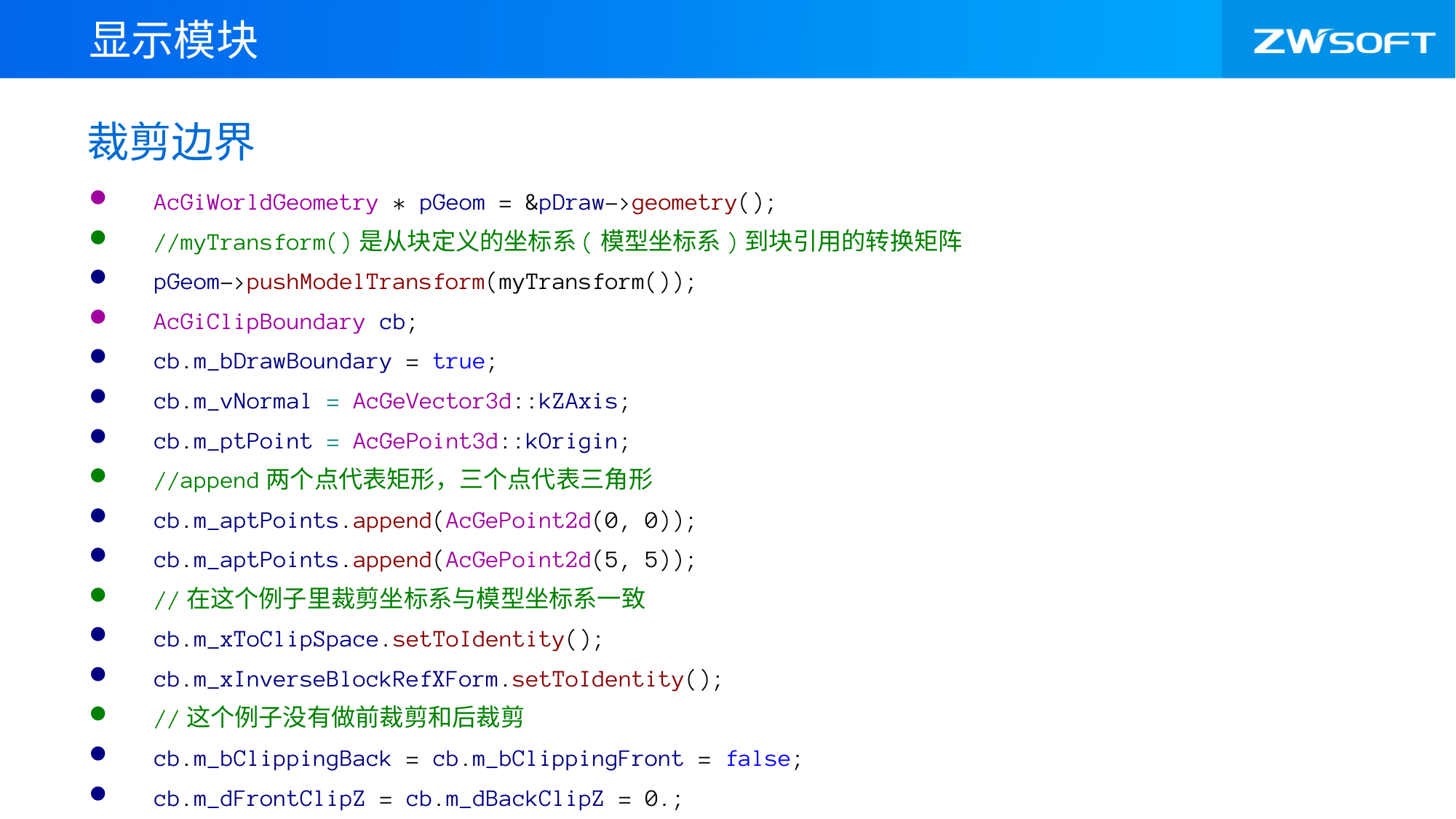

显示模块
# 裁剪边界
AcGiWorldGeometry * pGeom = &pDraw->geometry();
//myTransform()是从块定义的坐标系(模型坐标系)到块引用的转换矩阵
pGeom->pushModelTransform(myTransform());
AcGiClipBoundary cb;
cb.m_bDrawBoundary = true;
cb.m_vNormal = AcGeVector3d::kZAxis;
cb.m_ptPoint = AcGePoint3d::kOrigin;
//append两个点代表矩形，三个点代表三角形
cb.m_aptPoints.append(AcGePoint2d(0, 0));
cb.m_aptPoints.append(AcGePoint2d(5, 5));
//在这个例子里裁剪坐标系与模型坐标系一致
cb.m_xToClipSpace.setToIdentity();
cb.m_xInverseBlockRefXForm.setToIdentity();
//这个例子没有做前裁剪和后裁剪
cb.m_bClippingBack = cb.m_bClippingFront = false;
cb.m_dFrontClipZ = cb.m_dBackClipZ = 0.;